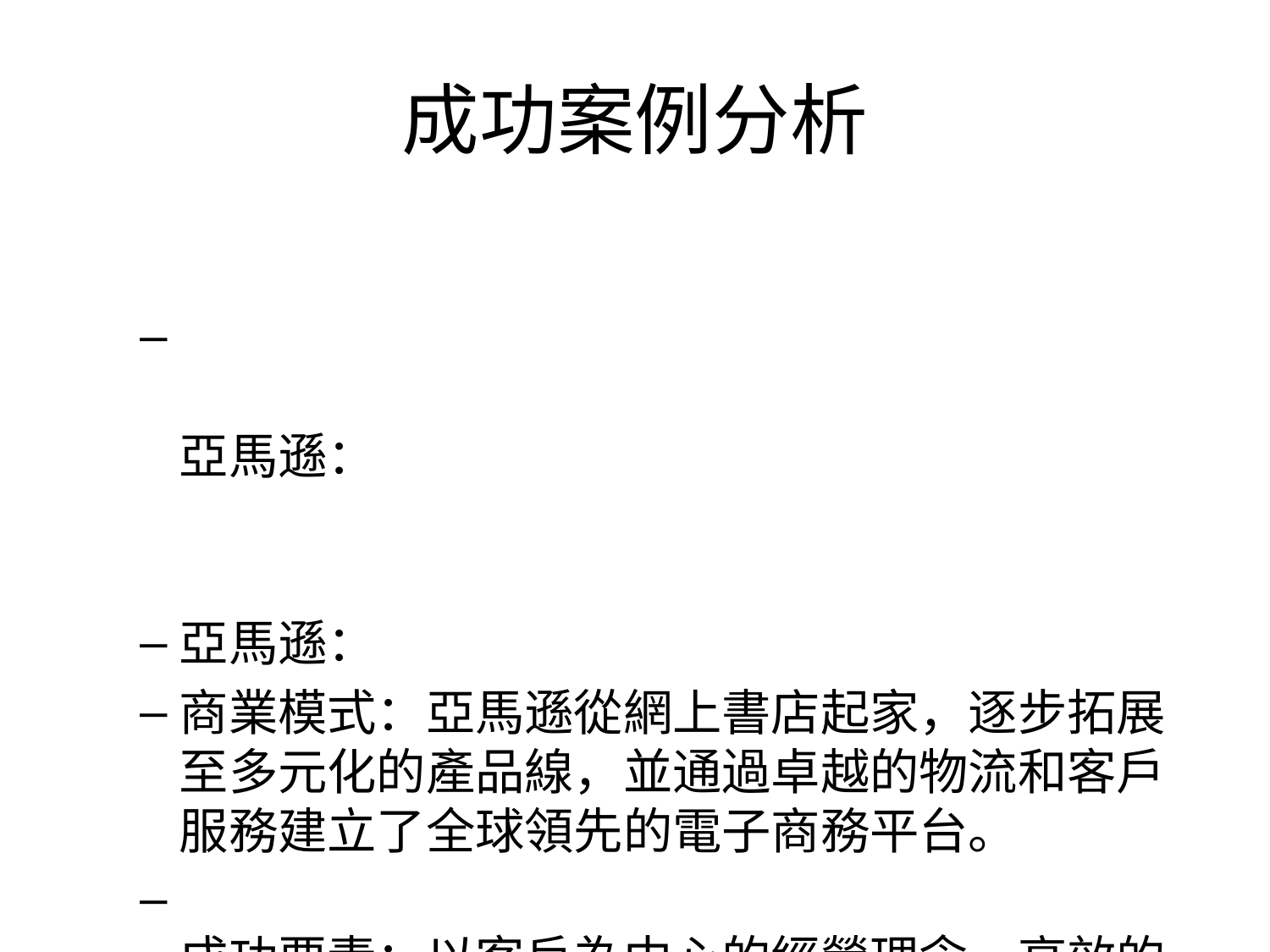

# 成功案例分析

亞馬遜：
亞馬遜：
商業模式：亞馬遜從網上書店起家，逐步拓展至多元化的產品線，並通過卓越的物流和客戶服務建立了全球領先的電子商務平台。
成功要素：以客戶為中心的經營理念、高效的供應鏈管理、技術創新和長期的戰略投資。
阿里巴巴：
阿里巴巴：
商業模式：阿里巴巴通過創建B2B平台連接中國製造商和全球買家，後來拓展至B2C和C2C領域，並建立了強大的支付和物流生態系統。
成功要素：抓住中國市場的快速增長機遇、強大的網絡效應和創新性的金融服務（如支付寶）。